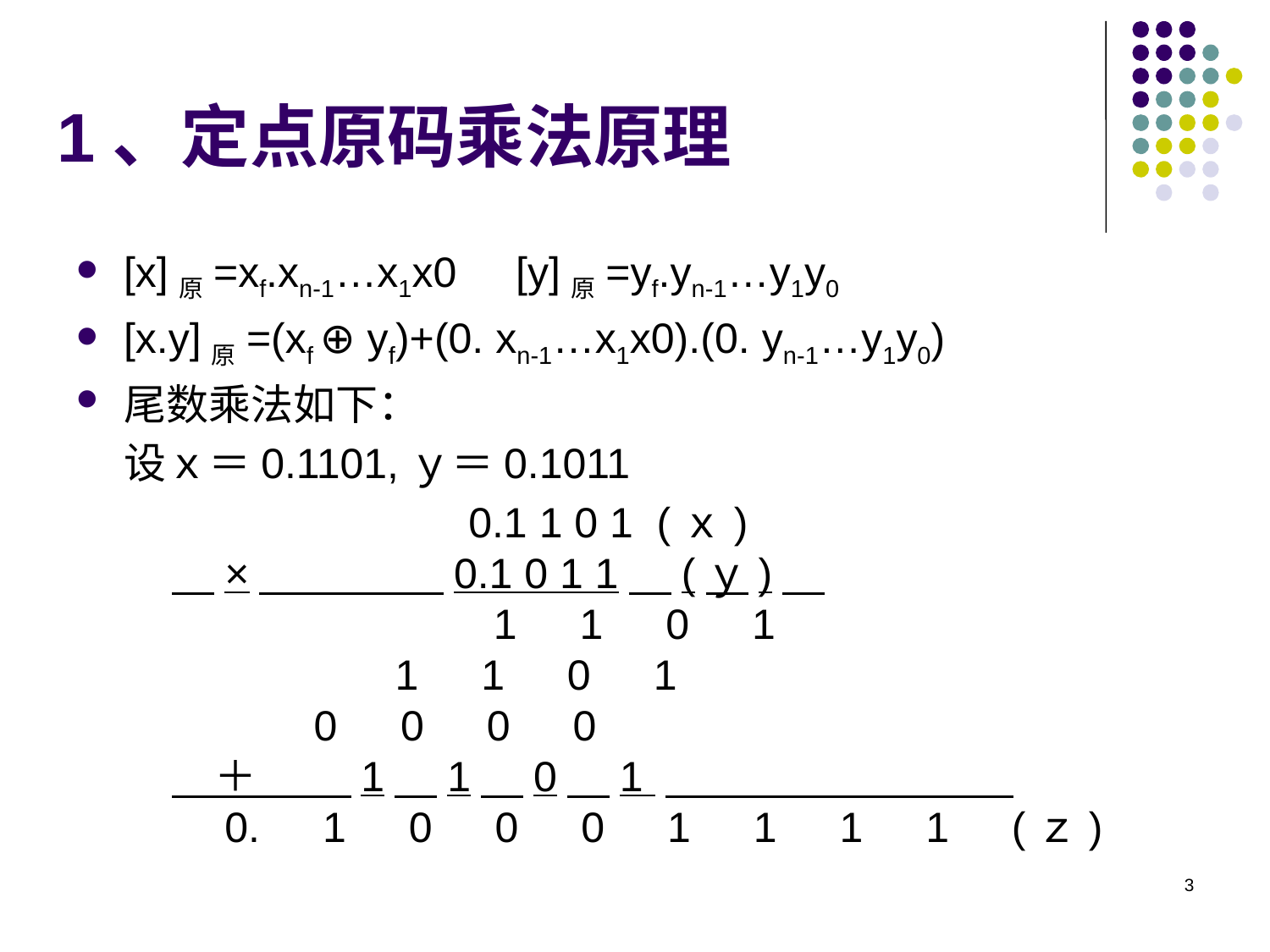

[x]原=xf.xn-1…x1x0     [y]原=yf.yn-1…y1y0
[x.y]原=(xf ⊕ yf)+(0. xn-1…x1x0).(0. yn-1…y1y0)
尾数乘法如下：
设ｘ＝0.1101,ｙ＝0.1011
　　    　　　　　0.1 1 0 1  (ｘ)
　×　　　      0.1 0 1 1　(ｙ)　
　　　　　　      1　1　0　1
　　　         1　1　0　1
            0　0　0　0
　＋　　 1　1　0　1 　 　　　　　　　
　0.　1　0　0　0　1　1　1　1　(ｚ)

1、定点原码乘法原理

3